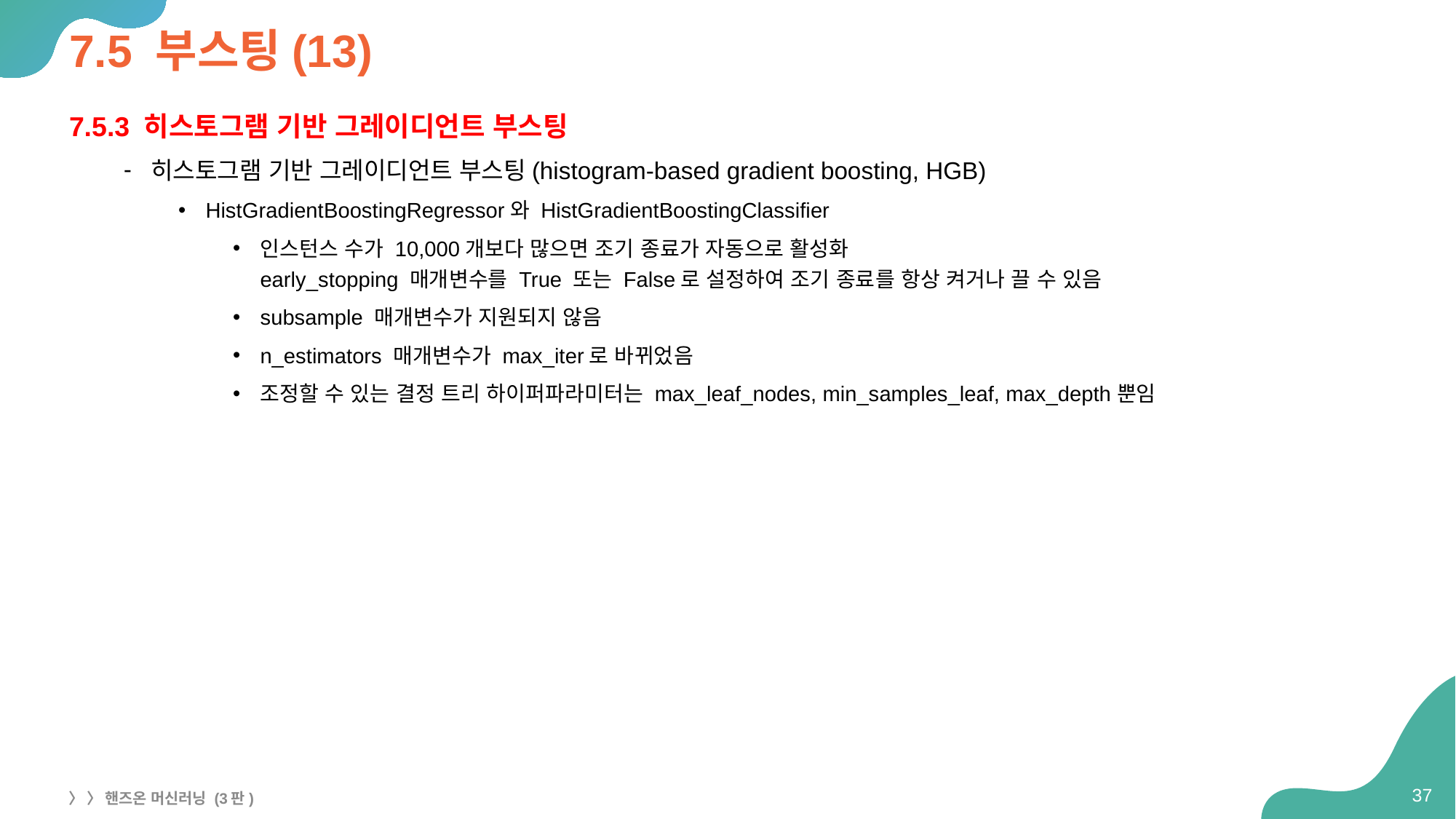

# 7.5 부스팅(13)
7.5.3 히스토그램 기반 그레이디언트 부스팅
히스토그램 기반 그레이디언트 부스팅(histogram-based gradient boosting, HGB)
HistGradientBoostingRegressor와 HistGradientBoostingClassifier
인스턴스 수가 10,000개보다 많으면 조기 종료가 자동으로 활성화
early_stopping 매개변수를 True 또는 False로 설정하여 조기 종료를 항상 켜거나 끌 수 있음
subsample 매개변수가 지원되지 않음
n_estimators 매개변수가 max_iter로 바뀌었음
조정할 수 있는 결정 트리 하이퍼파라미터는 max_leaf_nodes, min_samples_leaf, max_depth뿐임
37
〉 〉 핸즈온 머신러닝 (3판)